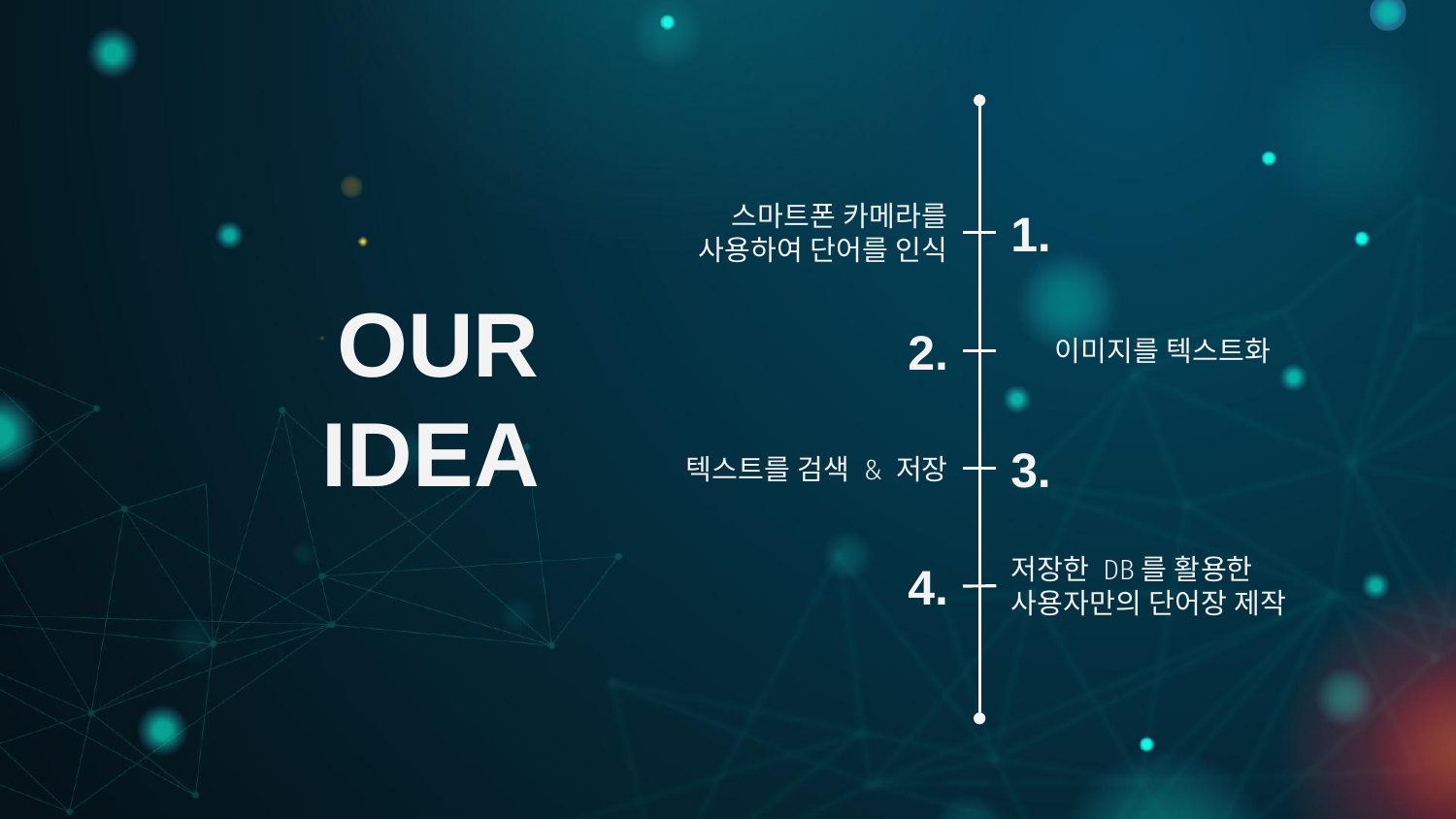

스마트폰 카메라를 사용하여 단어를 인식
1.
# OUR IDEA
이미지를 텍스트화
2.

텍스트를 검색 & 저장
3.
저장한 DB를 활용한 사용자만의 단어장 제작
4.